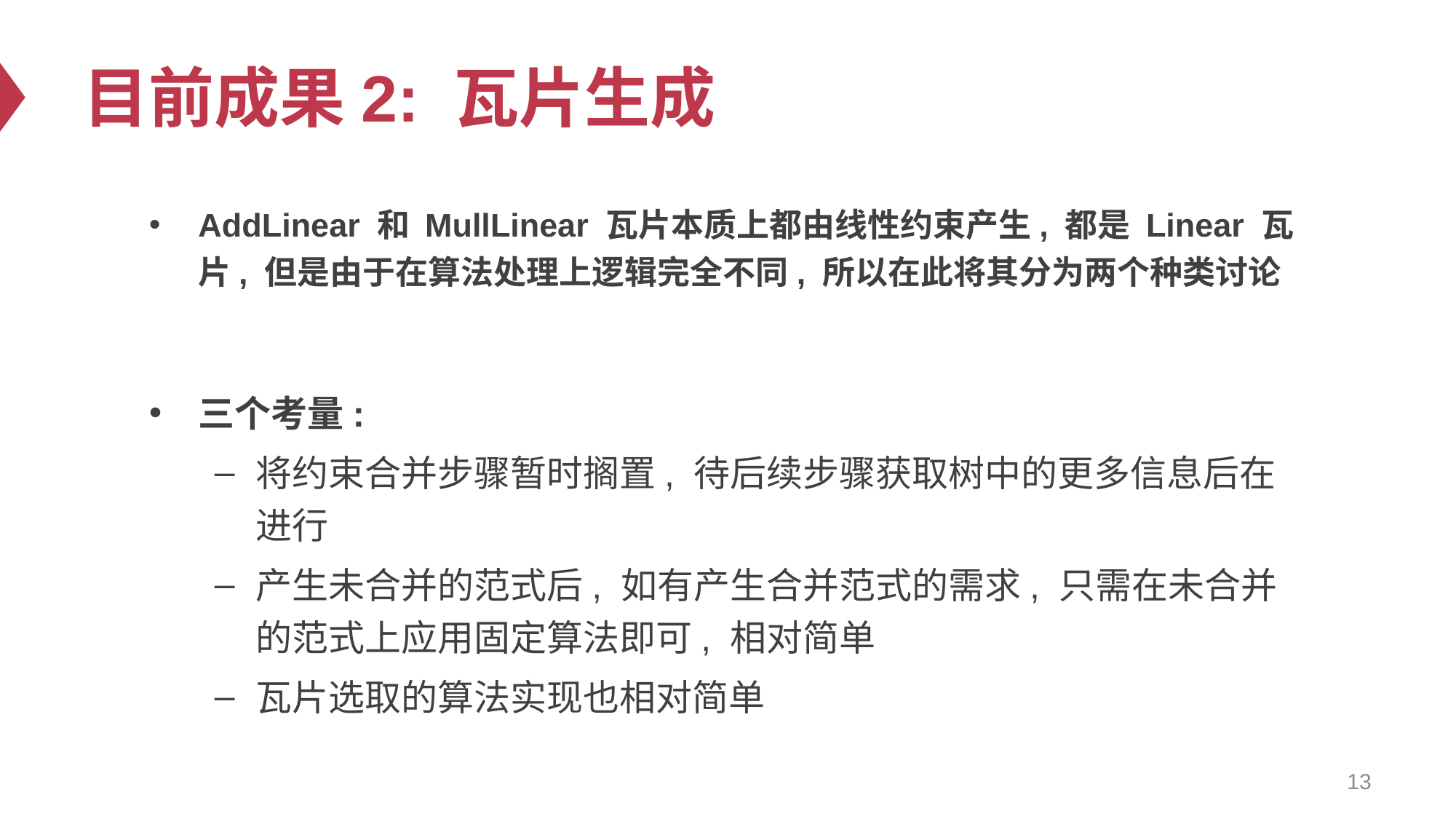

# 目前成果2: 瓦片生成
AddLinear 和 MullLinear 瓦片本质上都由线性约束产生, 都是 Linear 瓦片, 但是由于在算法处理上逻辑完全不同, 所以在此将其分为两个种类讨论

三个考量:
将约束合并步骤暂时搁置, 待后续步骤获取树中的更多信息后在进行
产生未合并的范式后, 如有产生合并范式的需求, 只需在未合并的范式上应用固定算法即可, 相对简单
瓦片选取的算法实现也相对简单
13